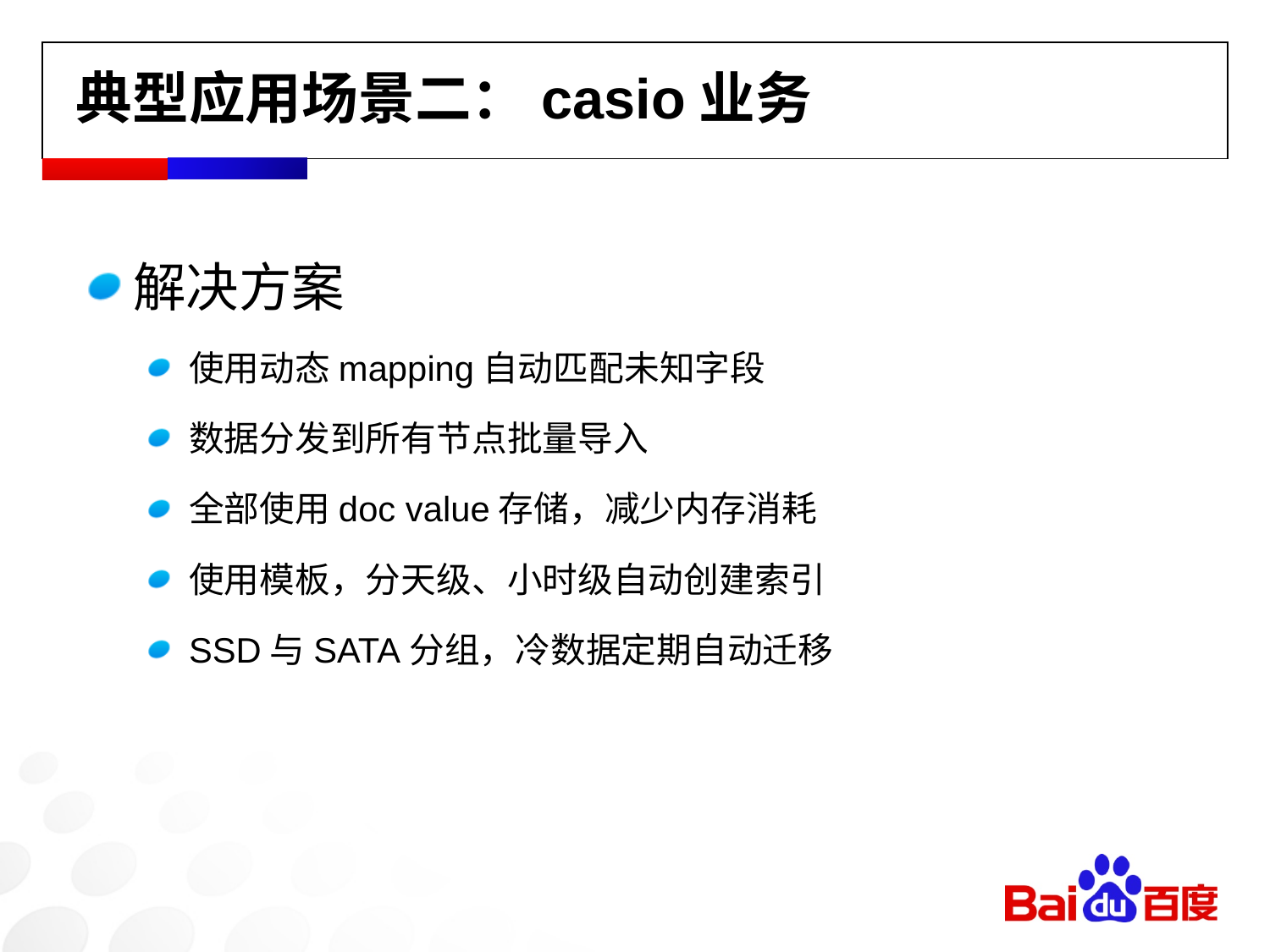

典型应用场景二：casio业务
解决方案
使用动态mapping自动匹配未知字段
数据分发到所有节点批量导入
全部使用doc value存储，减少内存消耗
使用模板，分天级、小时级自动创建索引
SSD与SATA分组，冷数据定期自动迁移